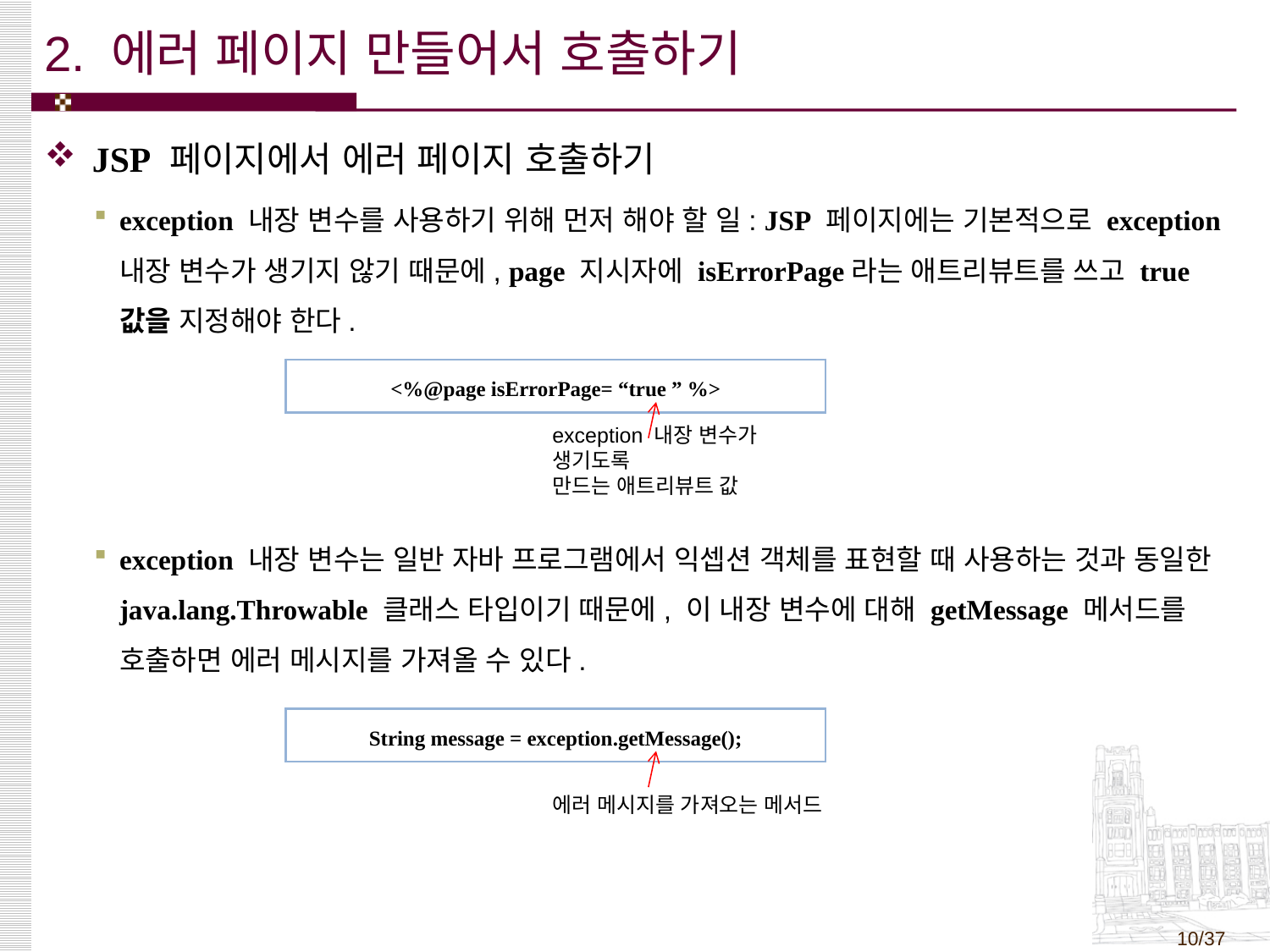

# 2. 에러 페이지 만들어서 호출하기
JSP 페이지에서 에러 페이지 호출하기
exception 내장 변수를 사용하기 위해 먼저 해야 할 일: JSP 페이지에는 기본적으로 exception 내장 변수가 생기지 않기 때문에, page 지시자에 isErrorPage라는 애트리뷰트를 쓰고 true 값을 지정해야 한다.

exception 내장 변수는 일반 자바 프로그램에서 익셉션 객체를 표현할 때 사용하는 것과 동일한 java.lang.Throwable 클래스 타입이기 때문에, 이 내장 변수에 대해 getMessage 메서드를 호출하면 에러 메시지를 가져올 수 있다.

| <%@page isErrorPage= “true ” %> |
| --- |
exception 내장 변수가 생기도록
만드는 애트리뷰트 값
| String message = exception.getMessage(); |
| --- |
에러 메시지를 가져오는 메서드